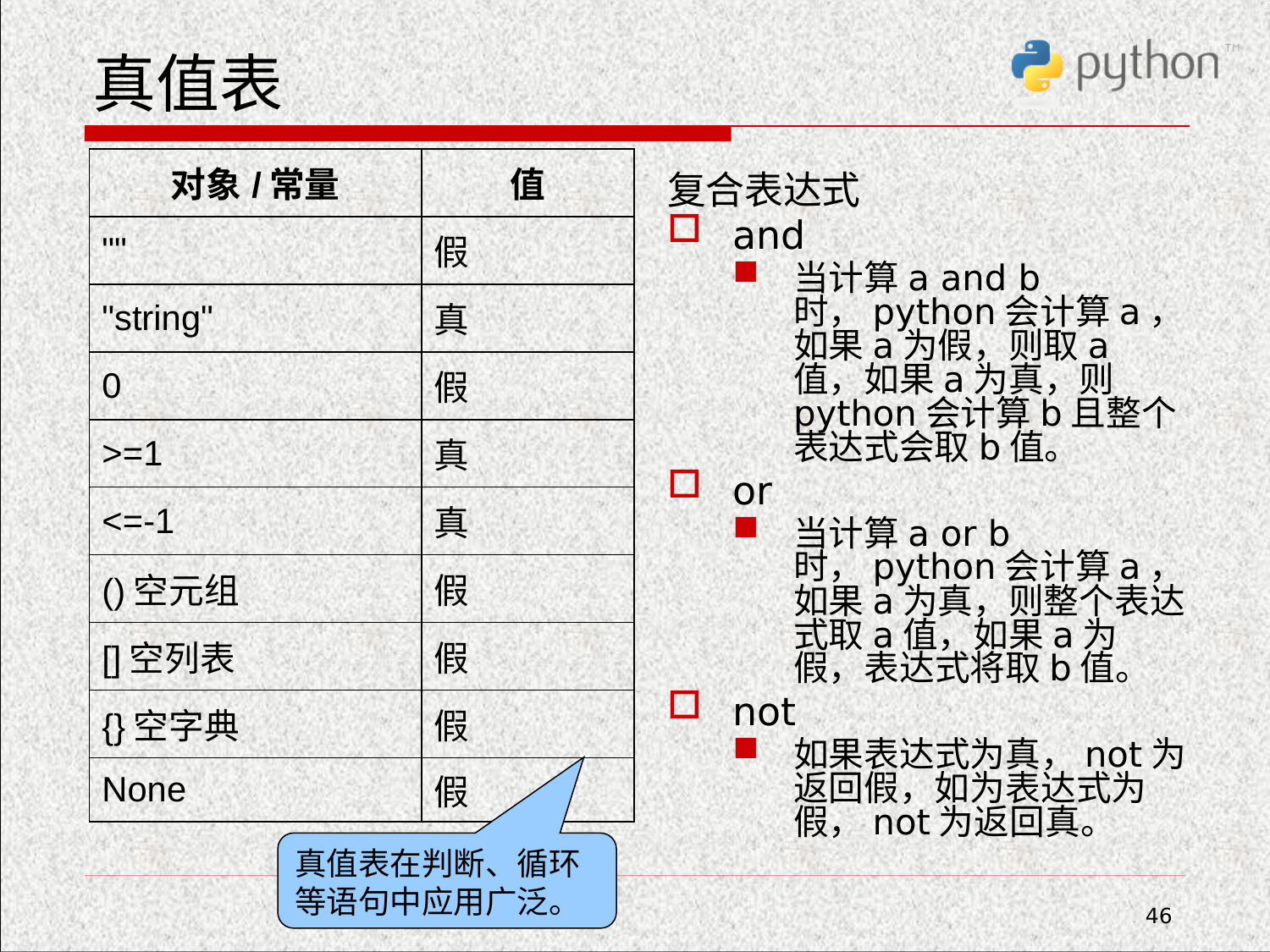

# 真值表
| 对象/常量 | 值 |
| --- | --- |
| "" | 假 |
| "string" | 真 |
| 0 | 假 |
| >=1 | 真 |
| <=-1 | 真 |
| ()空元组 | 假 |
| []空列表 | 假 |
| {}空字典 | 假 |
| None | 假 |
复合表达式
and
当计算a and b时，python会计算a，如果a为假，则取a值，如果a为真，则python会计算b且整个表达式会取b值。
or
当计算a or b时，python会计算a，如果a为真，则整个表达式取a值，如果a为假，表达式将取b值。
not
如果表达式为真，not为返回假，如为表达式为假，not为返回真。
真值表在判断、循环等语句中应用广泛。
46